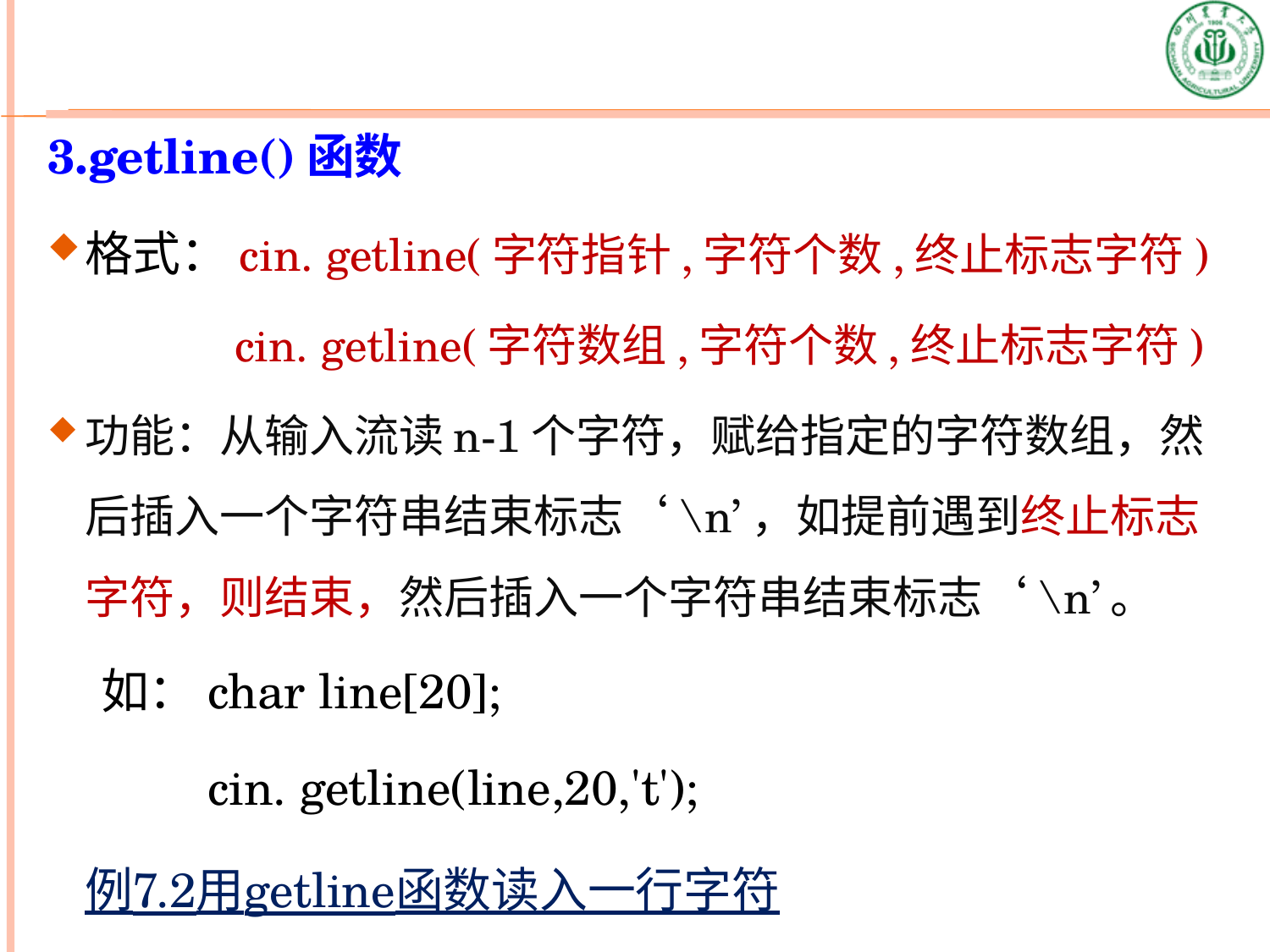

3.getline()函数
格式：cin. getline(字符指针,字符个数,终止标志字符)
               cin. getline(字符数组,字符个数,终止标志字符)
功能：从输入流读n-1个字符，赋给指定的字符数组，然后插入一个字符串结束标志‘\n’，如提前遇到终止标志字符，则结束，然后插入一个字符串结束标志‘\n’。
    如：char line[20];
            cin. getline(line,20,'t');
	例7.2用getline函数读入一行字符